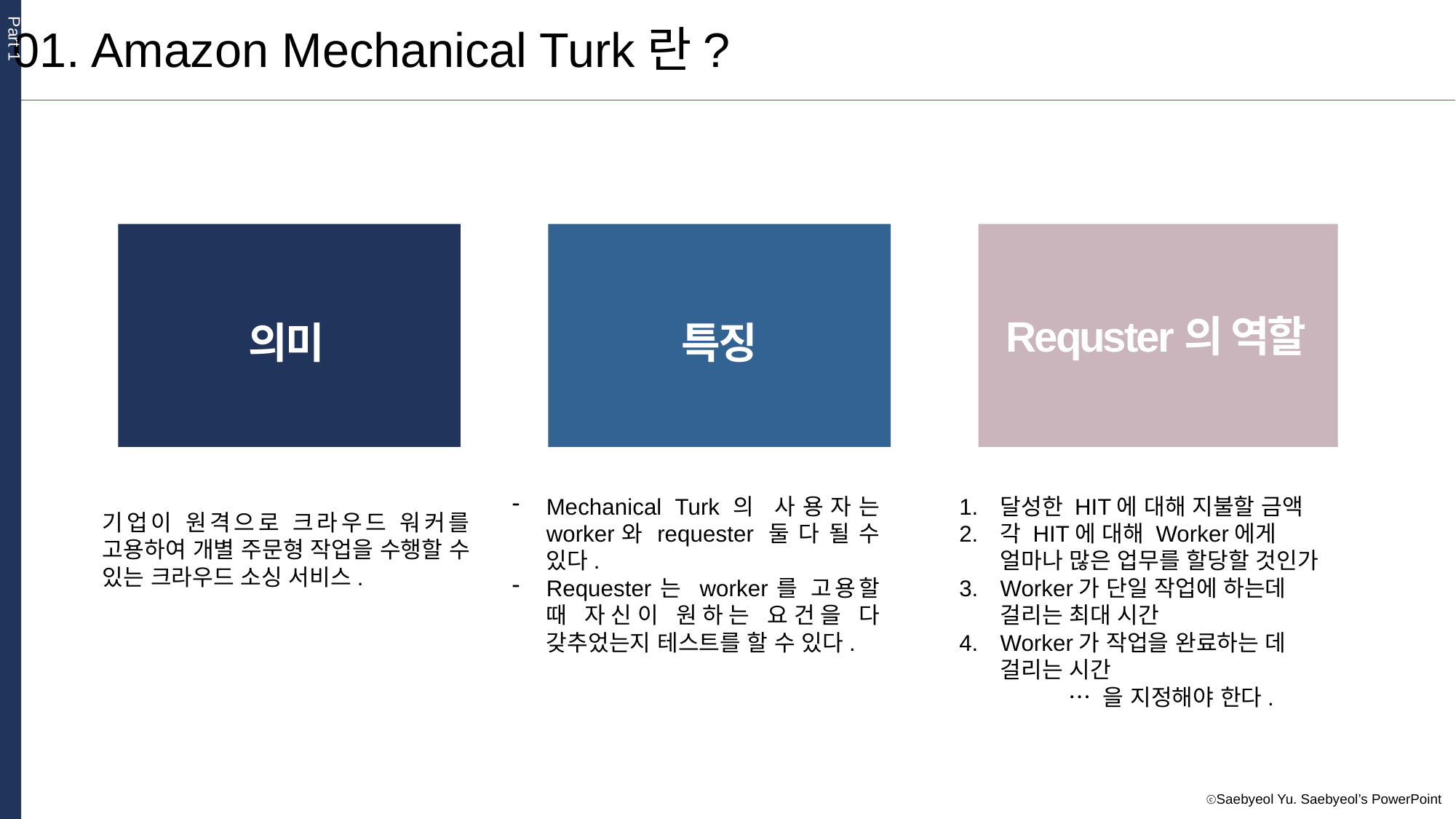

Part 1
01. Amazon Mechanical Turk란?

Requster의 역할
의미
특징
Mechanical Turk의 사용자는 worker와 requester 둘 다 될 수 있다.
Requester는 worker를 고용할 때 자신이 원하는 요건을 다 갖추었는지 테스트를 할 수 있다.

달성한 HIT에 대해 지불할 금액
각 HIT에 대해 Worker에게 얼마나 많은 업무를 할당할 것인가
Worker가 단일 작업에 하는데 걸리는 최대 시간
Worker가 작업을 완료하는 데 걸리는 시간
	… 을 지정해야 한다.
기업이 원격으로 크라우드 워커를 고용하여 개별 주문형 작업을 수행할 수 있는 크라우드 소싱 서비스.